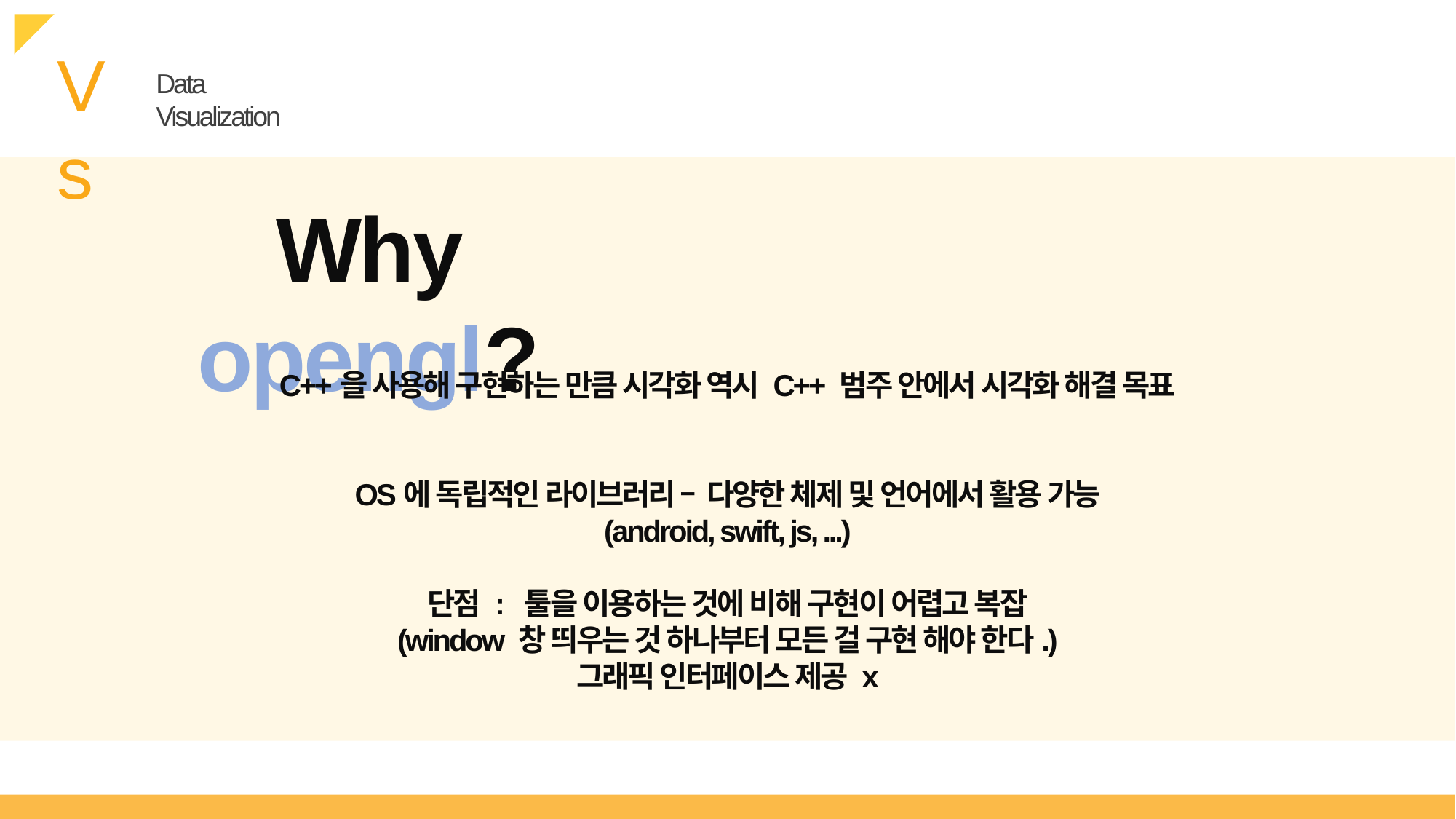

Vs
Data
Visualization

Why opengl?
C++을 사용해 구현하는 만큼 시각화 역시 C++ 범주 안에서 시각화 해결 목표

OS에 독립적인 라이브러리 –  다양한 체제 및 언어에서 활용 가능
(android, swift, js, ...)

단점 :  툴을 이용하는 것에 비해 구현이 어렵고 복잡
(window 창 띄우는 것 하나부터 모든 걸 구현 해야 한다.)
그래픽 인터페이스 제공 x